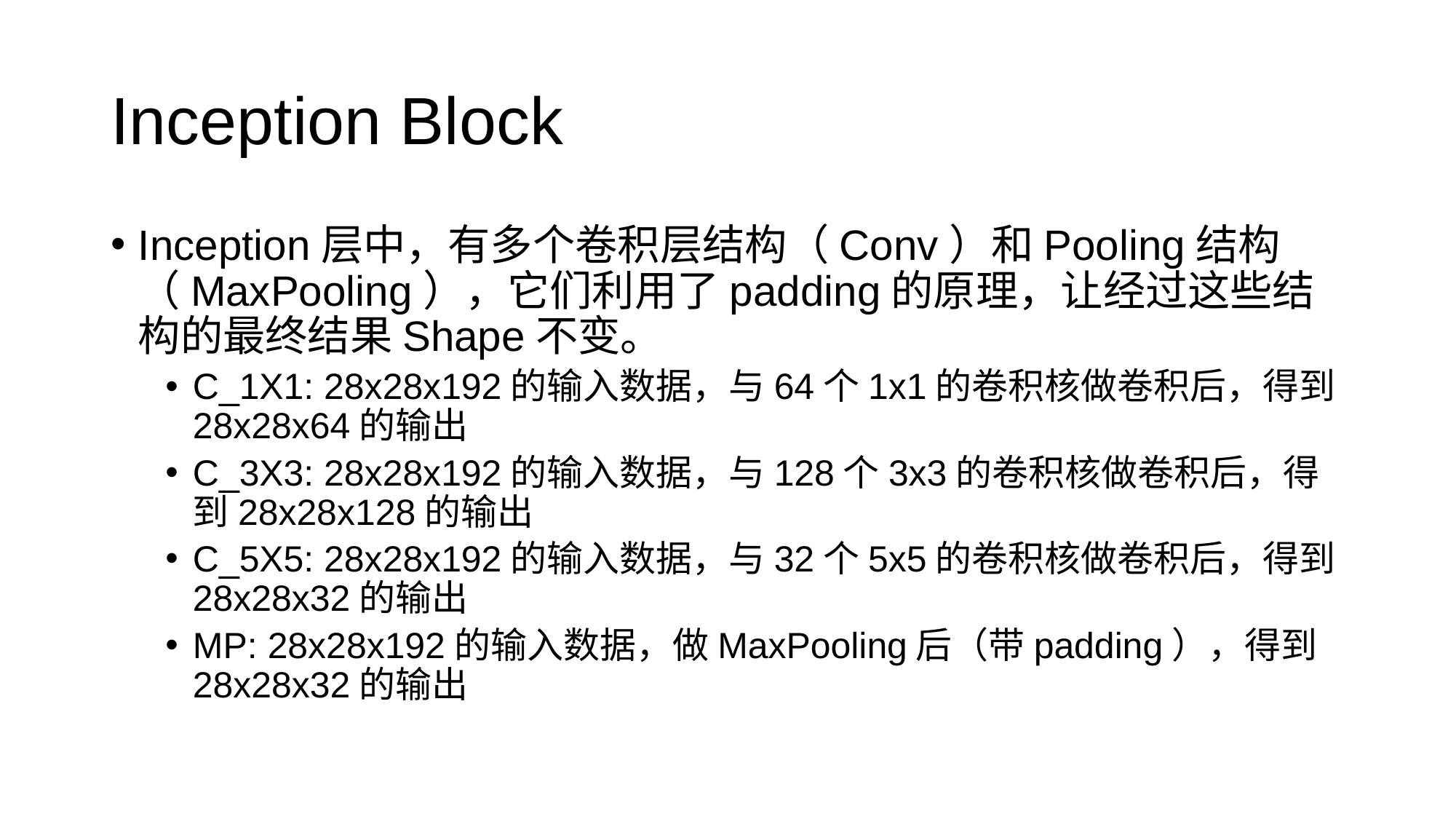

# Inception Block
Inception层中，有多个卷积层结构（Conv）和Pooling结构（MaxPooling），它们利用了padding的原理，让经过这些结构的最终结果Shape不变。
C_1X1: 28x28x192的输入数据，与64个1x1的卷积核做卷积后，得到28x28x64的输出
C_3X3: 28x28x192的输入数据，与128个3x3的卷积核做卷积后，得到28x28x128的输出
C_5X5: 28x28x192的输入数据，与32个5x5的卷积核做卷积后，得到28x28x32的输出
MP: 28x28x192的输入数据，做MaxPooling后（带padding），得到28x28x32的输出